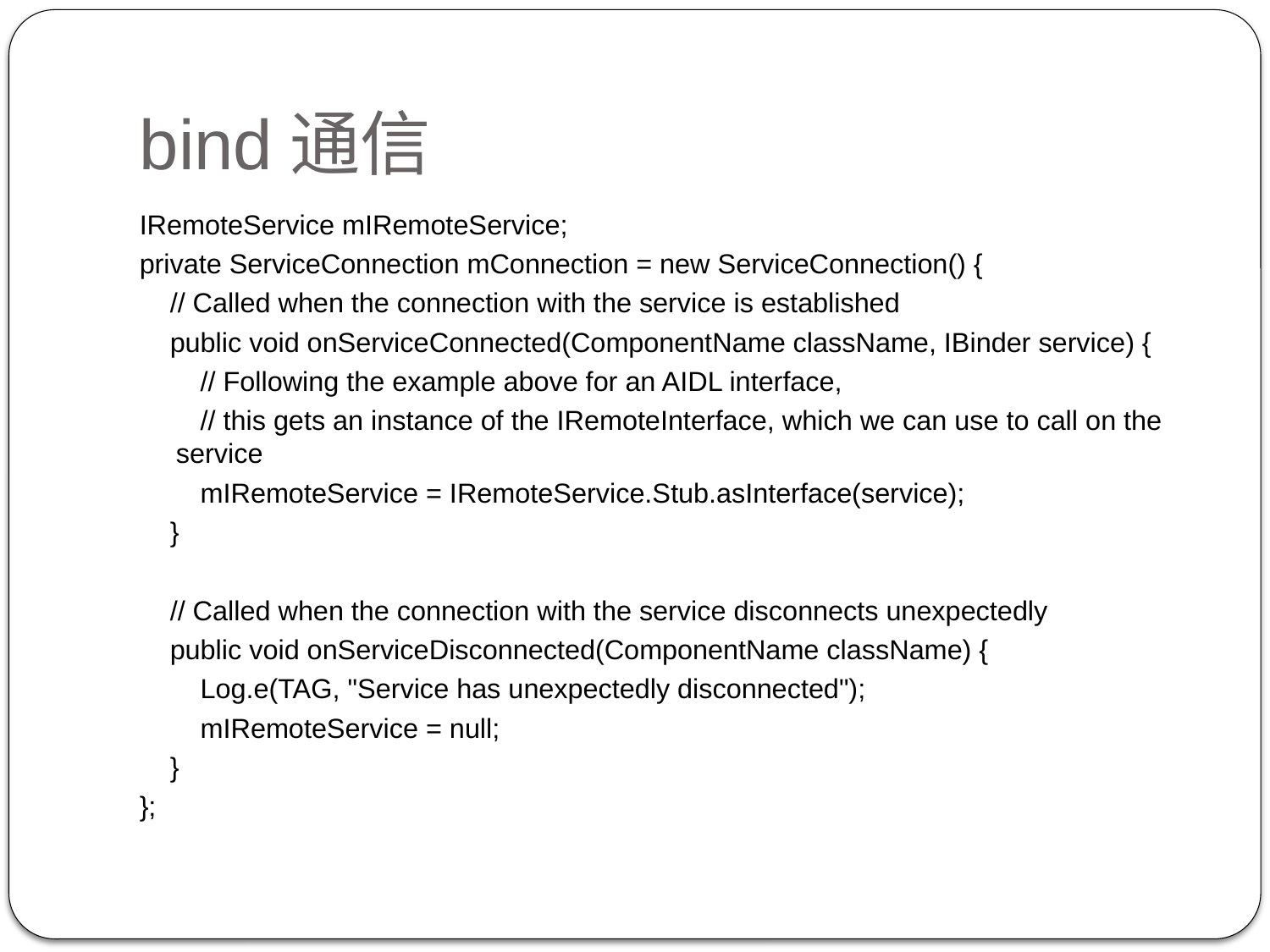

# bind通信
IRemoteService mIRemoteService;
private ServiceConnection mConnection = new ServiceConnection() {
    // Called when the connection with the service is established
    public void onServiceConnected(ComponentName className, IBinder service) {
        // Following the example above for an AIDL interface,
        // this gets an instance of the IRemoteInterface, which we can use to call on the service
        mIRemoteService = IRemoteService.Stub.asInterface(service);
    }

    // Called when the connection with the service disconnects unexpectedly
    public void onServiceDisconnected(ComponentName className) {
        Log.e(TAG, "Service has unexpectedly disconnected");
        mIRemoteService = null;
    }
};